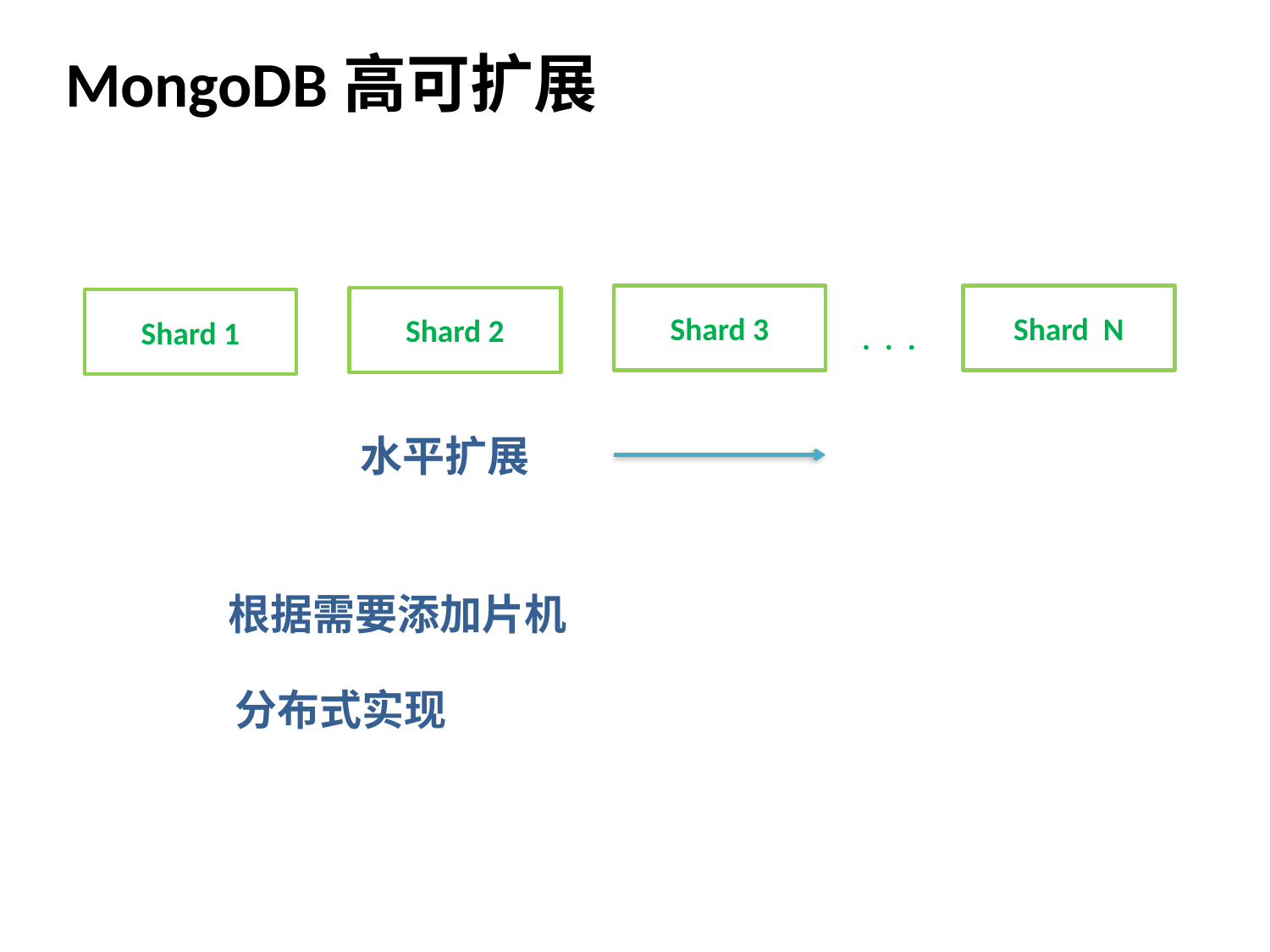

MongoDB高可扩展
Shard 3
Shard  N
Shard 2
Shard 1
.  .  .
水平扩展
根据需要添加片机
分布式实现